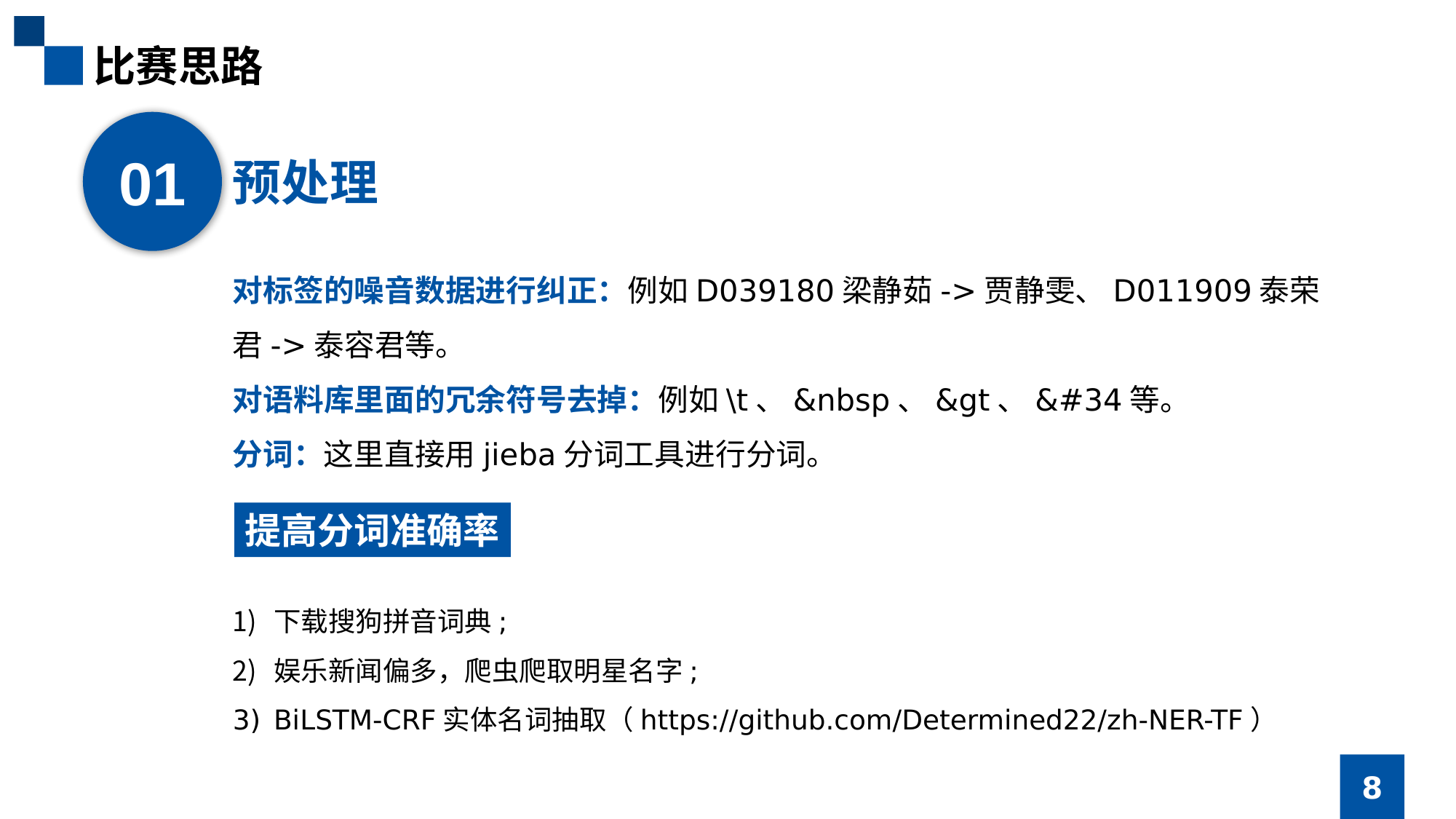

比赛思路
01
预处理
对标签的噪音数据进行纠正：例如D039180梁静茹->贾静雯、D011909泰荣君->泰容君等。
对语料库里面的冗余符号去掉：例如\t、&nbsp、&gt、&#34等。
分词：这里直接用jieba分词工具进行分词。

提高分词准确率
下载搜狗拼音词典;
娱乐新闻偏多，爬虫爬取明星名字;
BiLSTM-CRF实体名词抽取（https://github.com/Determined22/zh-NER-TF）
8